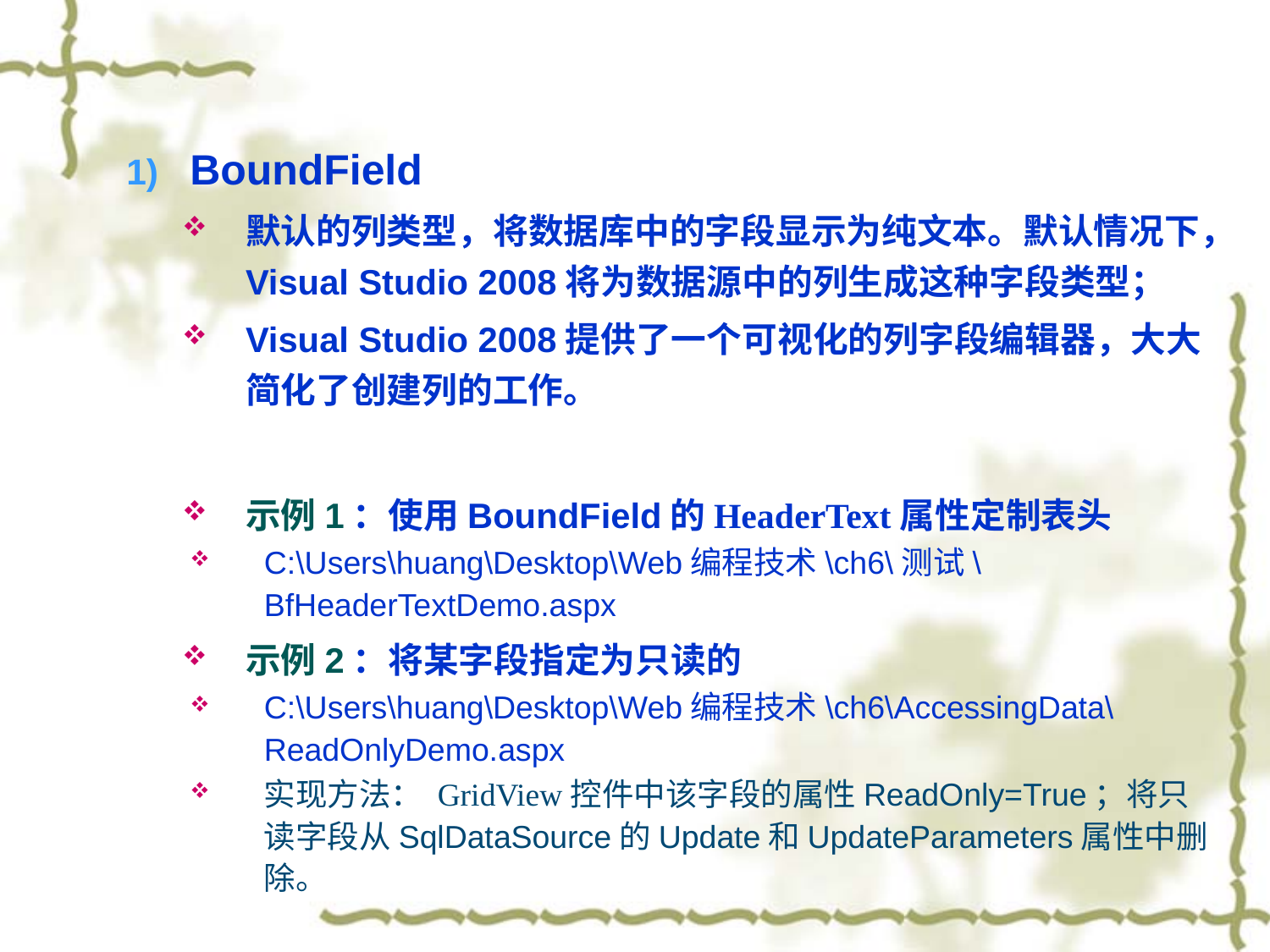

BoundField
默认的列类型，将数据库中的字段显示为纯文本。默认情况下，Visual Studio 2008将为数据源中的列生成这种字段类型；
Visual Studio 2008提供了一个可视化的列字段编辑器，大大简化了创建列的工作。

示例1：使用BoundField的HeaderText属性定制表头
C:\Users\huang\Desktop\Web编程技术\ch6\测试\ BfHeaderTextDemo.aspx
示例2：将某字段指定为只读的
C:\Users\huang\Desktop\Web编程技术\ch6\AccessingData\ ReadOnlyDemo.aspx
实现方法： GridView控件中该字段的属性ReadOnly=True；将只读字段从SqlDataSource的Update和UpdateParameters属性中删除。